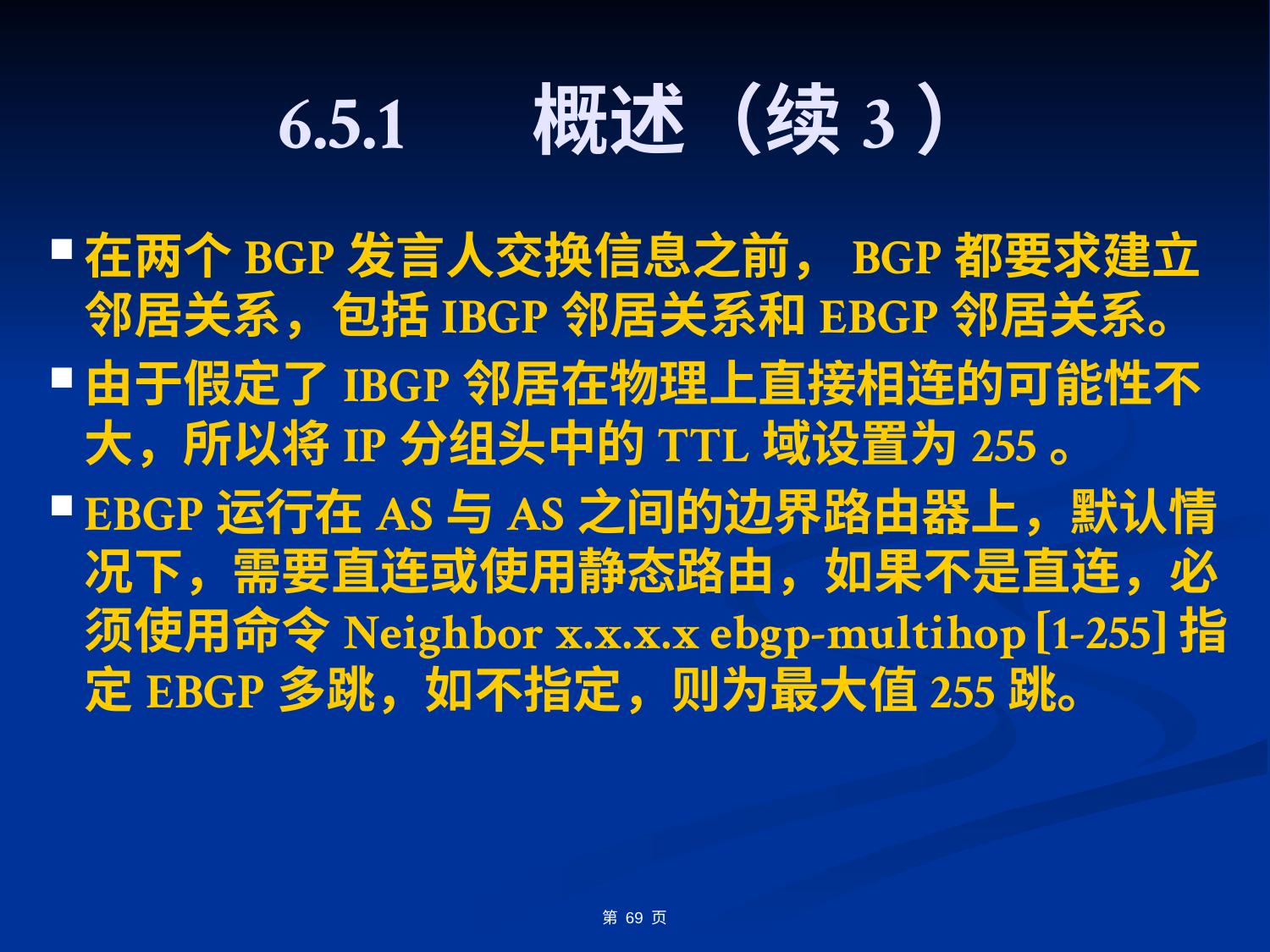

# 6.5.1	概述（续3）
在两个BGP发言人交换信息之前，BGP都要求建立邻居关系，包括IBGP邻居关系和EBGP邻居关系。
由于假定了IBGP邻居在物理上直接相连的可能性不大，所以将IP分组头中的TTL域设置为255。
EBGP运行在AS与AS之间的边界路由器上，默认情况下，需要直连或使用静态路由，如果不是直连，必须使用命令Neighbor x.x.x.x ebgp-multihop [1-255]指定EBGP多跳，如不指定，则为最大值255跳。
第 69 页